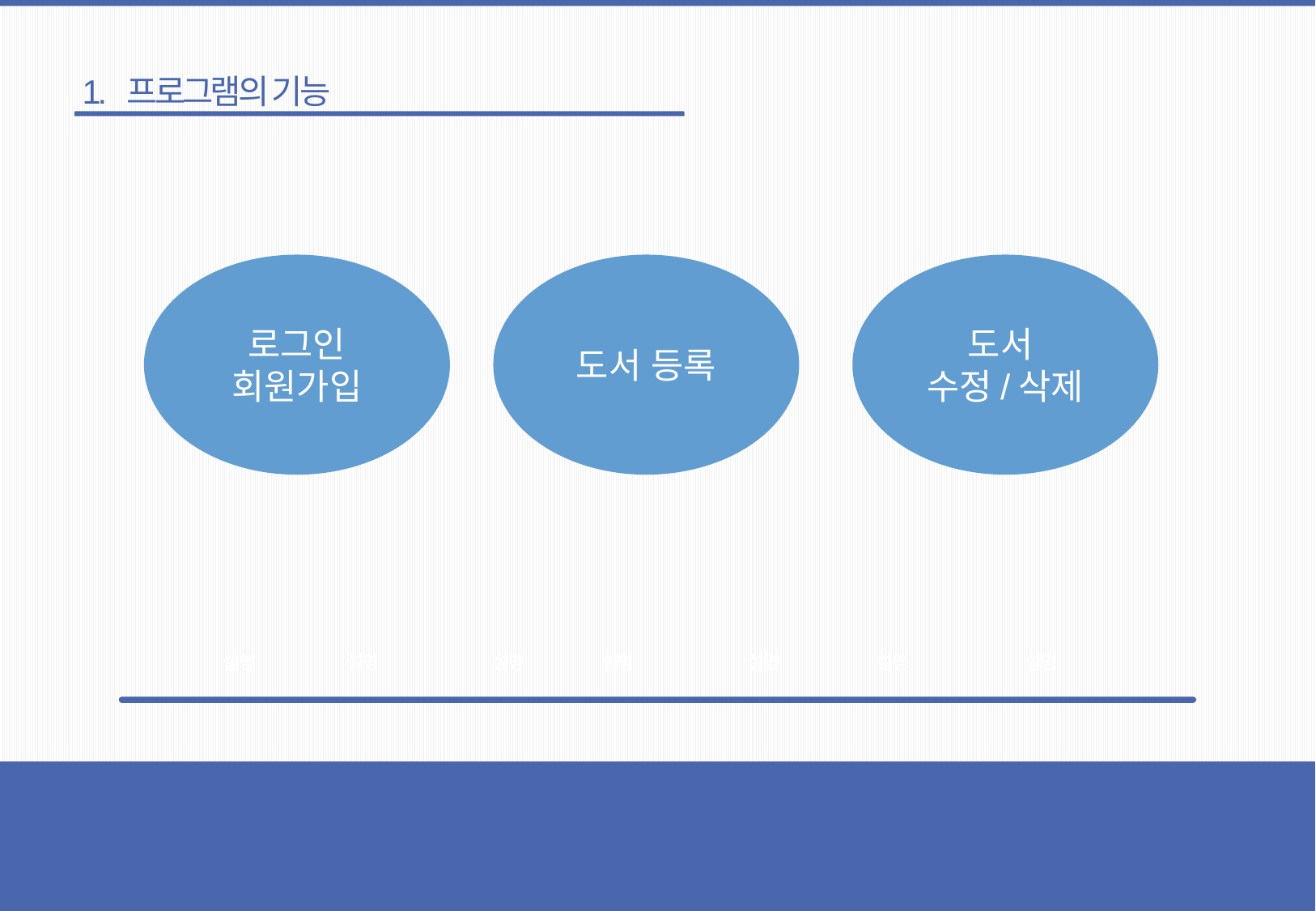

1.  프로그램의 기능

로그인
회원가입
도서 등록
도서
수정/삭제
설명
설명
설명
설명
설명
설명
설명